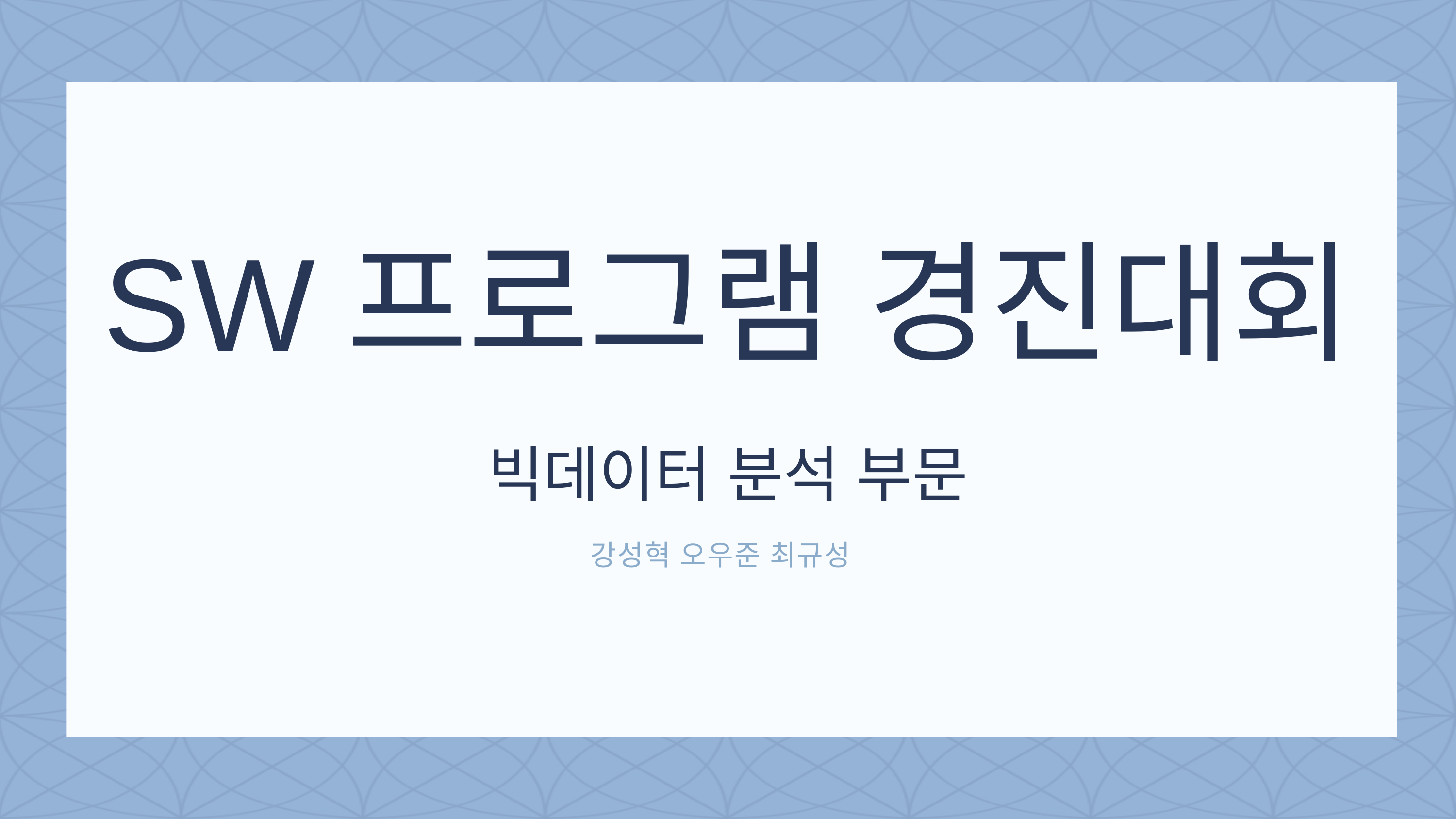

SW프로그램 경진대회
빅데이터 분석 부문
강성혁 오우준 최규성